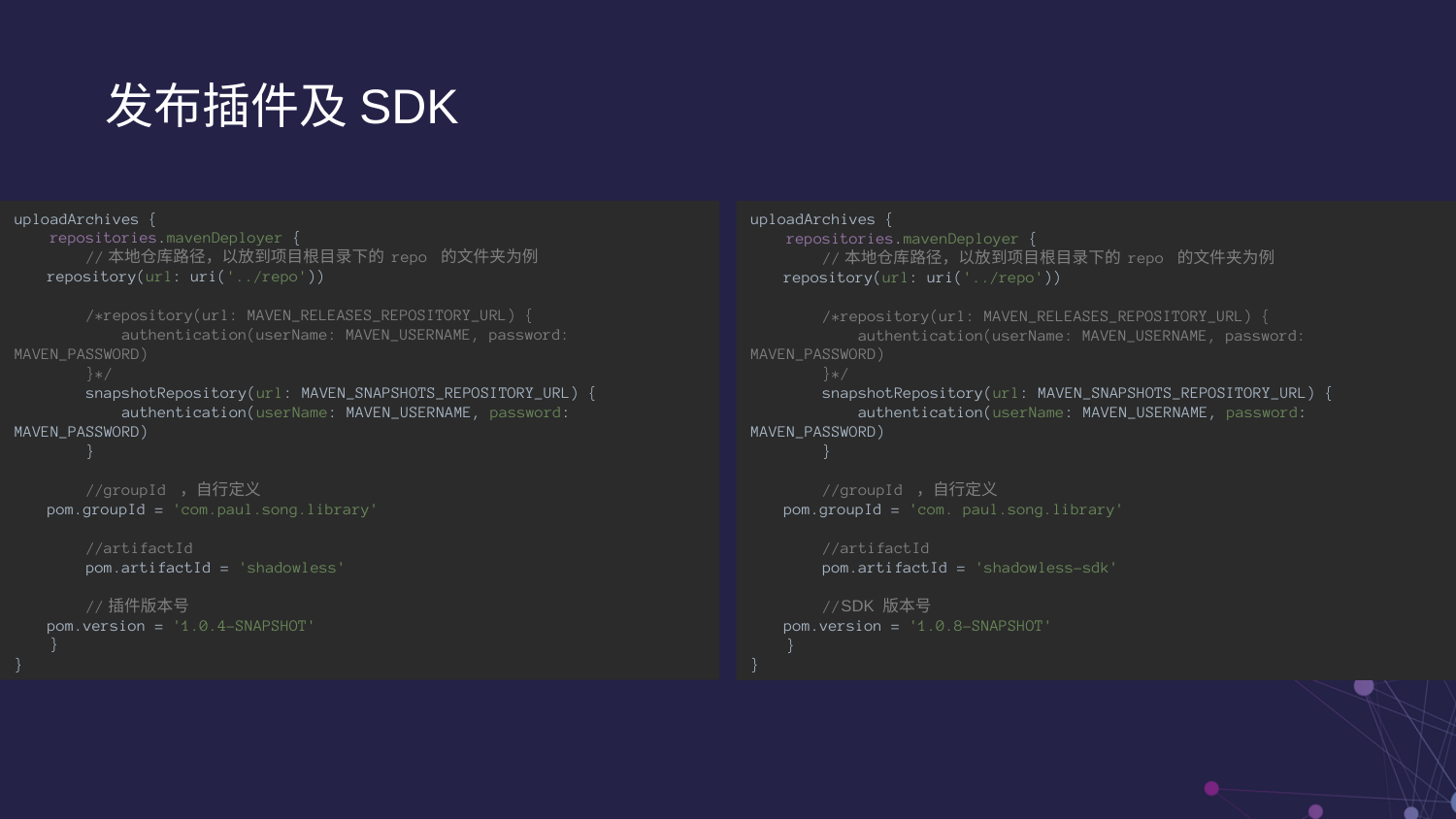

发布插件及SDK
uploadArchives {
    repositories.mavenDeployer {
        //本地仓库路径，以放到项目根目录下的 repo 的文件夹为例
        repository(url: uri('../repo'))
        /*repository(url: MAVEN_RELEASES_REPOSITORY_URL) {
            authentication(userName: MAVEN_USERNAME, password: MAVEN_PASSWORD)
        }*/
        snapshotRepository(url: MAVEN_SNAPSHOTS_REPOSITORY_URL) {
            authentication(userName: MAVEN_USERNAME, password: MAVEN_PASSWORD)
        }
        //groupId ，自行定义
        pom.groupId = 'com.paul.song.library'
        //artifactId
        pom.artifactId = 'shadowless'
        //插件版本号
        pom.version = '1.0.4-SNAPSHOT'
    }
}
uploadArchives {
    repositories.mavenDeployer {
        //本地仓库路径，以放到项目根目录下的 repo 的文件夹为例
        repository(url: uri('../repo'))
        /*repository(url: MAVEN_RELEASES_REPOSITORY_URL) {
            authentication(userName: MAVEN_USERNAME, password: MAVEN_PASSWORD)
        }*/
        snapshotRepository(url: MAVEN_SNAPSHOTS_REPOSITORY_URL) {
            authentication(userName: MAVEN_USERNAME, password: MAVEN_PASSWORD)
        }
        //groupId ，自行定义
        pom.groupId = 'com. paul.song.library'
        //artifactId
        pom.artifactId = 'shadowless-sdk'
        //SDK 版本号
        pom.version = '1.0.8-SNAPSHOT'
    }
}